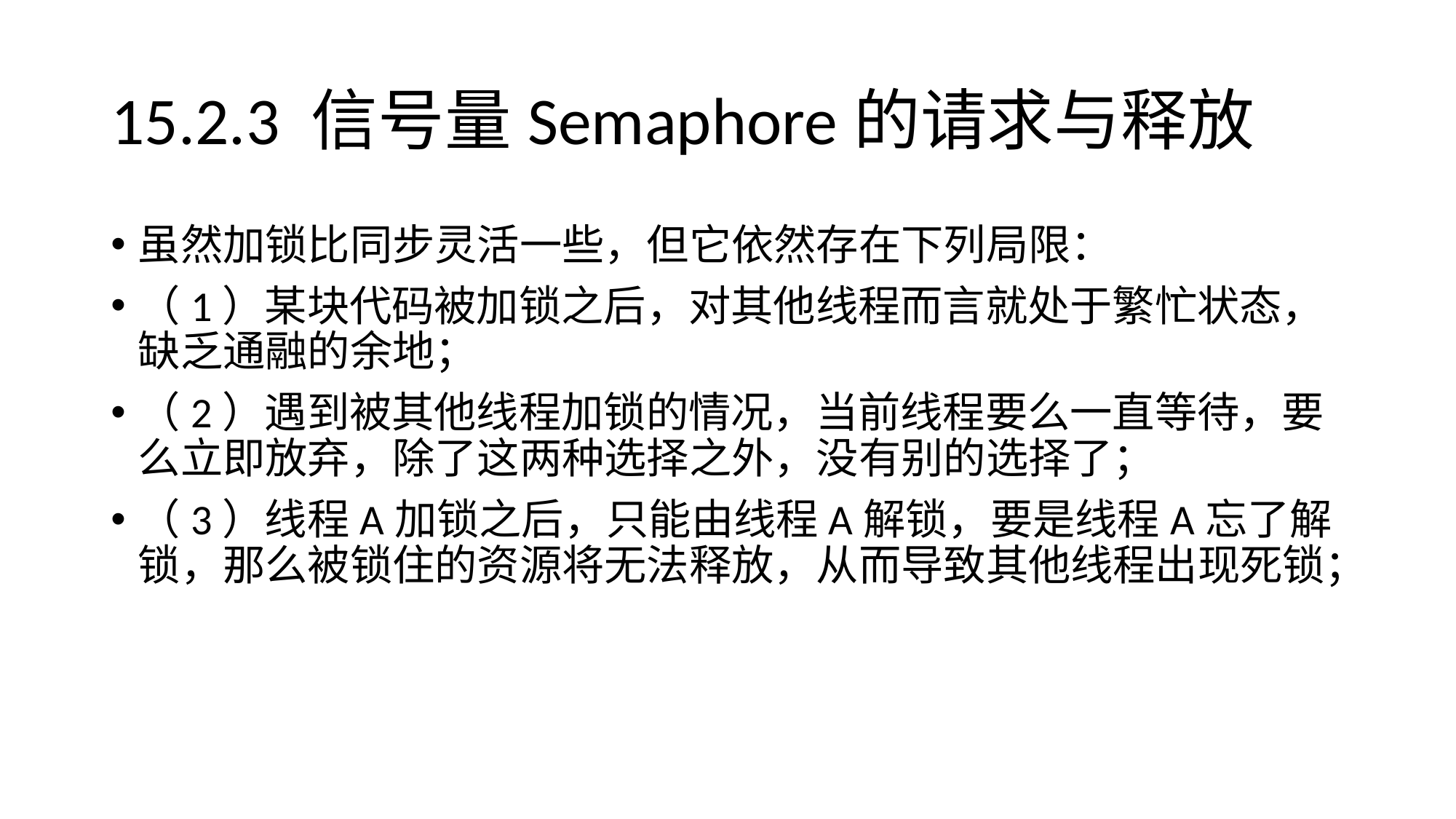

# 15.2.3 信号量Semaphore的请求与释放
虽然加锁比同步灵活一些，但它依然存在下列局限：
（1）某块代码被加锁之后，对其他线程而言就处于繁忙状态，缺乏通融的余地；
（2）遇到被其他线程加锁的情况，当前线程要么一直等待，要么立即放弃，除了这两种选择之外，没有别的选择了；
（3）线程A加锁之后，只能由线程A解锁，要是线程A忘了解锁，那么被锁住的资源将无法释放，从而导致其他线程出现死锁；